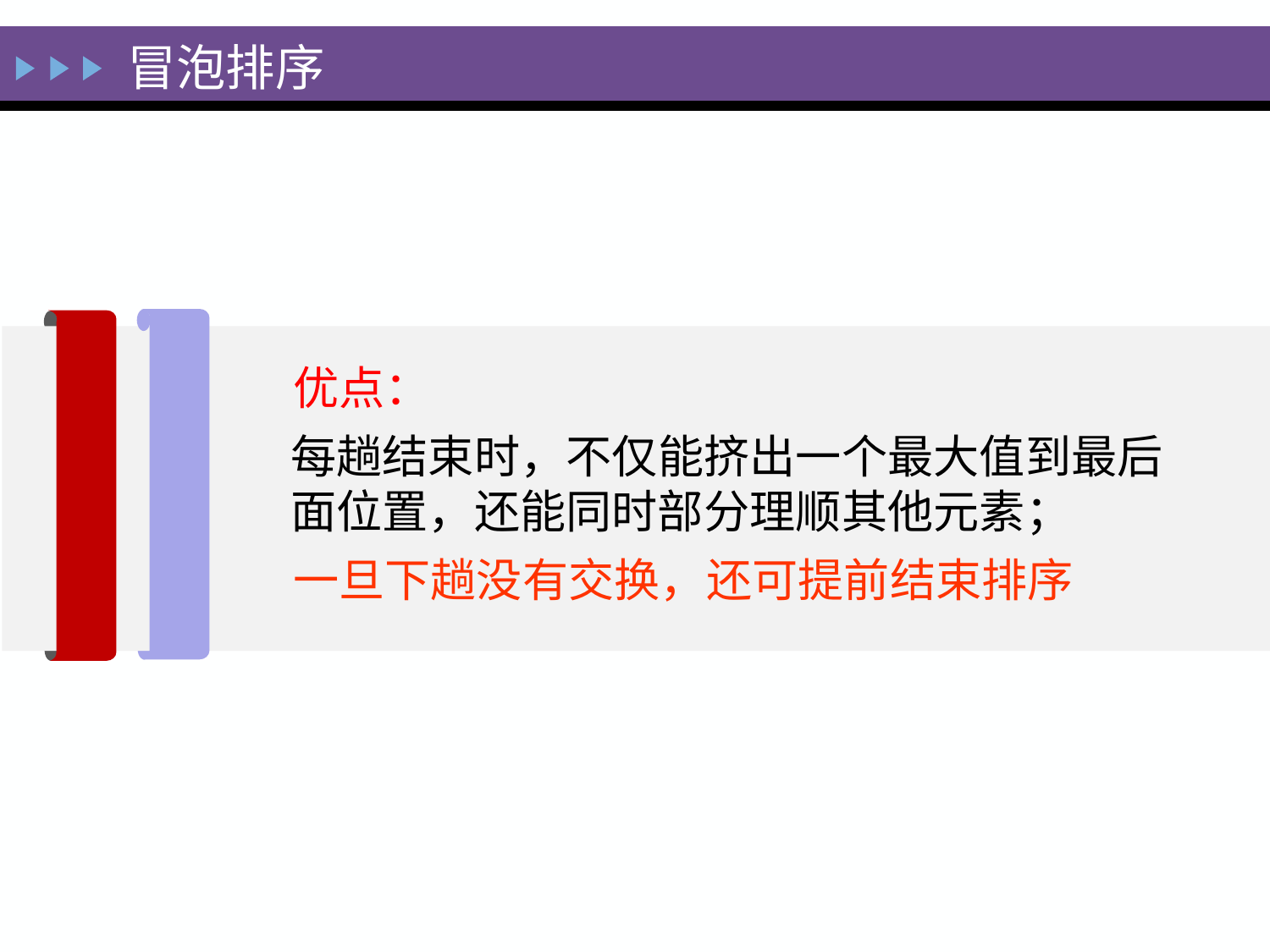

冒泡排序

    优点：
每趟结束时，不仅能挤出一个最大值到最后面位置，还能同时部分理顺其他元素；
    一旦下趟没有交换，还可提前结束排序